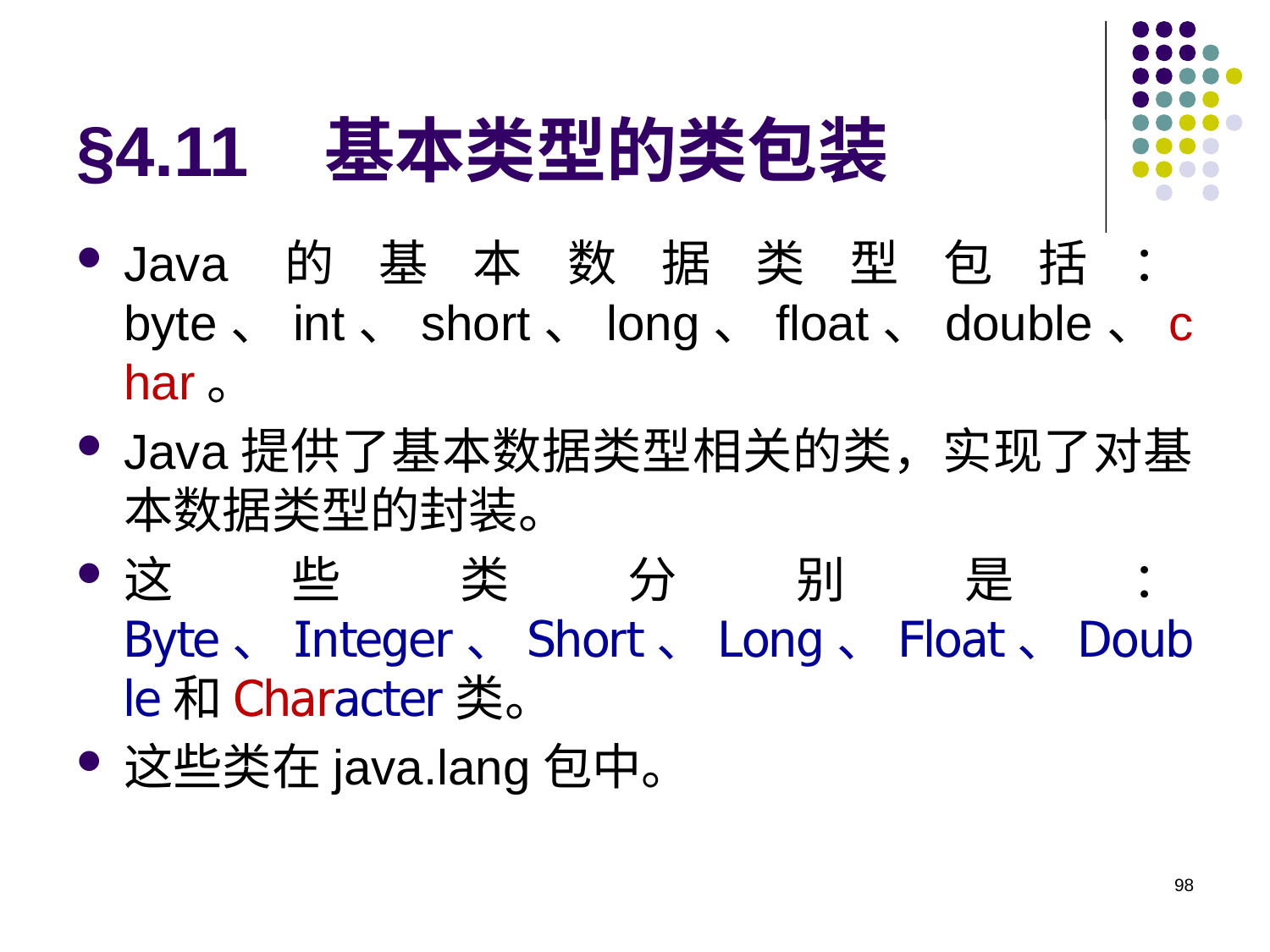

# §4.11   基本类型的类包装
Java的基本数据类型包括：byte、int、short、long、float、double、char。
Java提供了基本数据类型相关的类，实现了对基本数据类型的封装。
这些类分别是：Byte、Integer、Short、Long、Float、Double和Character类。
这些类在java.lang包中。

98